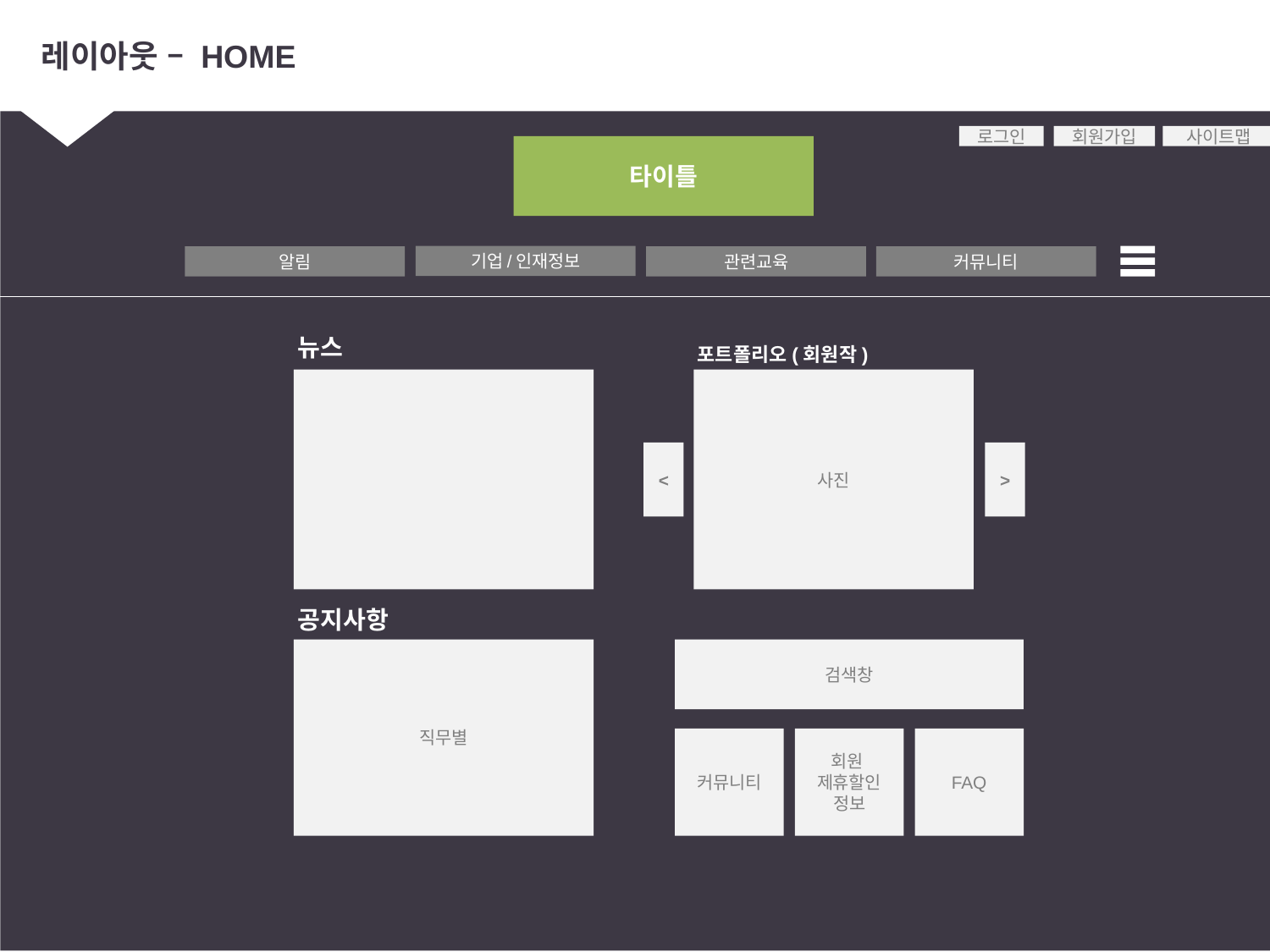

# 레이아웃 – HOME
로그인
회원가입
사이트맵
타이틀
기업/인재정보

알림
관련교육
커뮤니티
뉴스
포트폴리오(회원작)

사진
<
>
공지사항
직무별
검색창
커뮤니티
회원
제휴할인 정보
FAQ